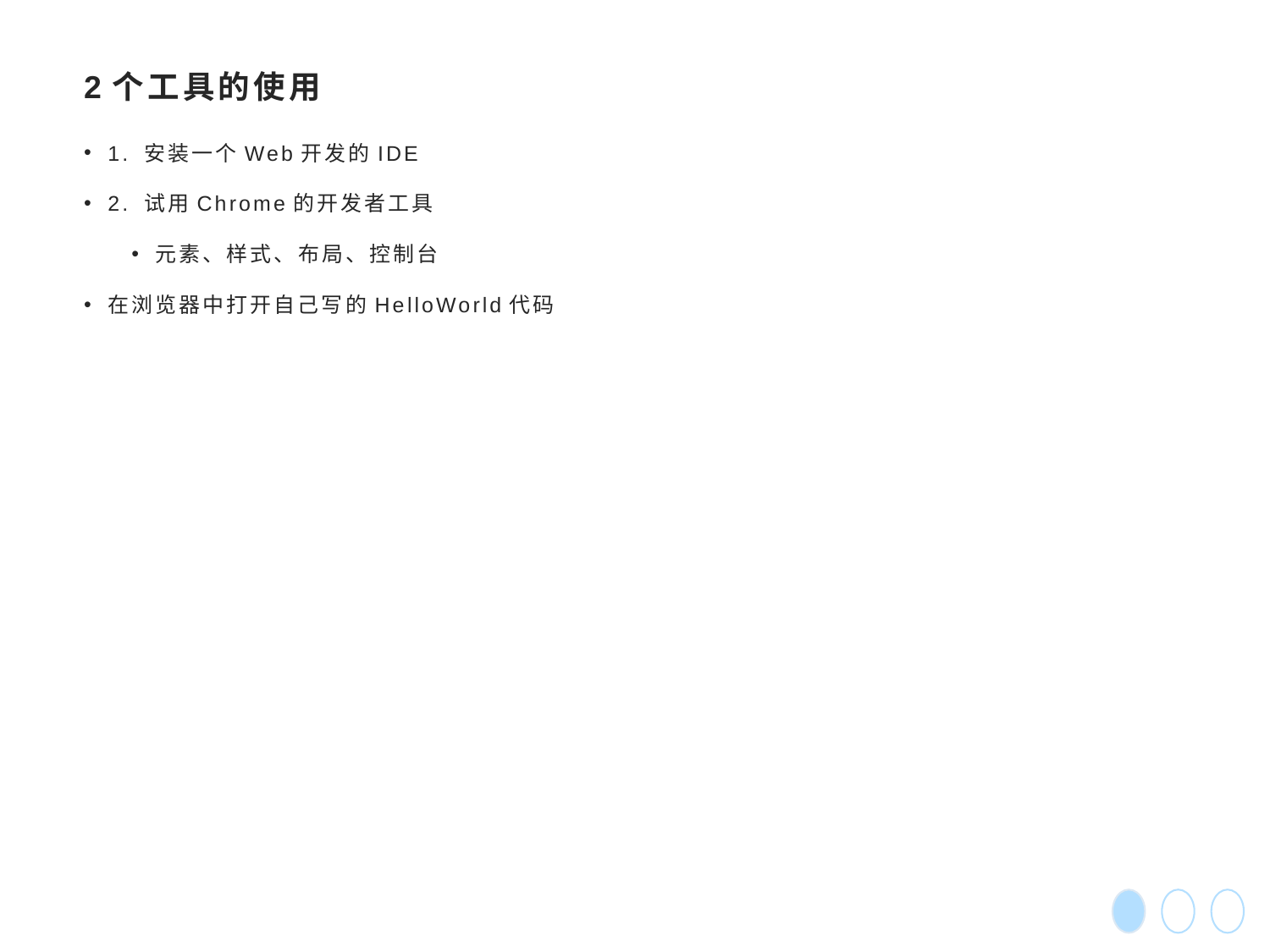

# 2个工具的使用
1. 安装一个Web开发的IDE
2. 试用Chrome的开发者工具
元素、样式、布局、控制台
在浏览器中打开自己写的HelloWorld代码